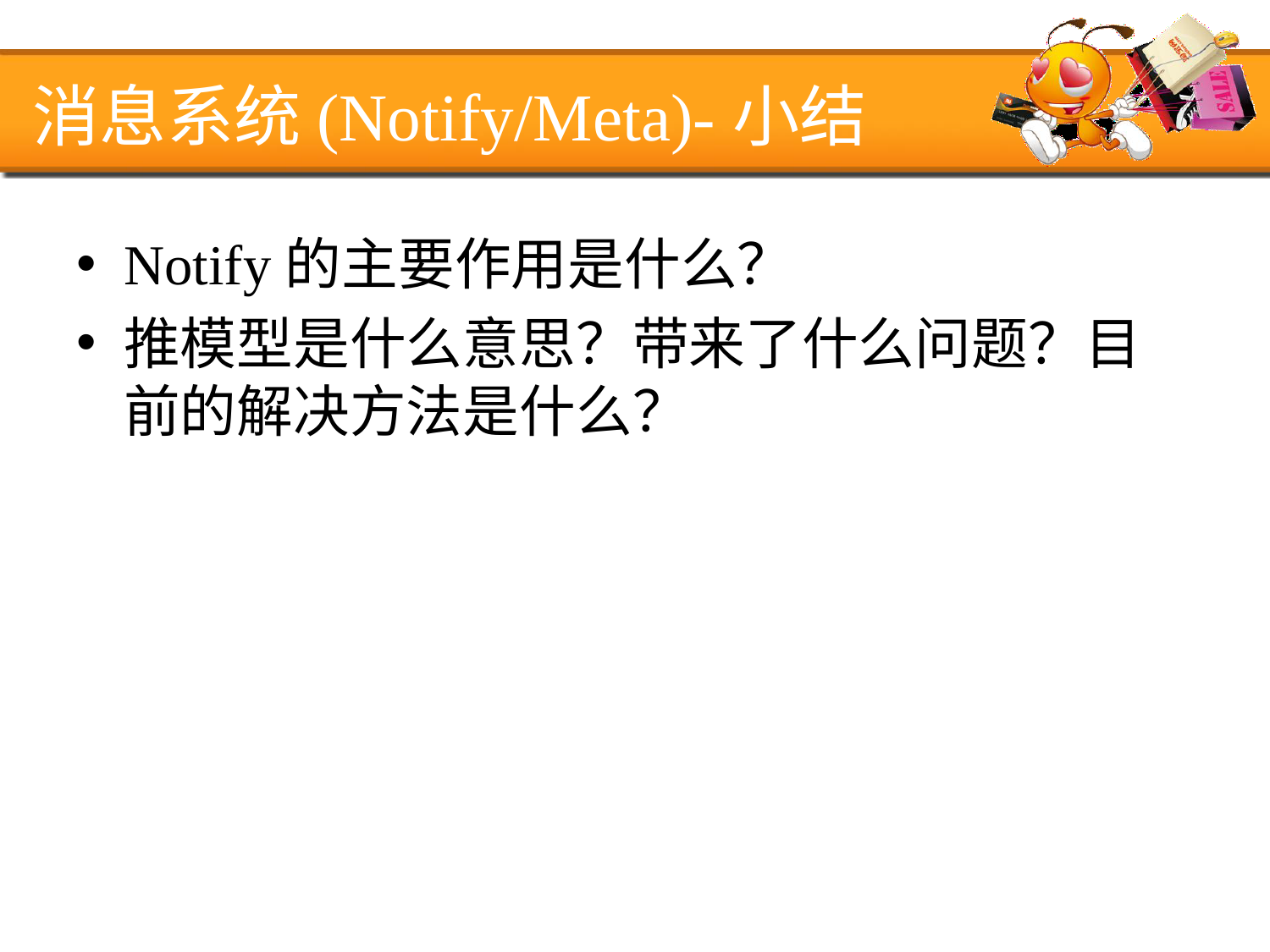

# 消息系统(Notify/Meta)-小结
Notify的主要作用是什么？
推模型是什么意思？带来了什么问题？目前的解决方法是什么？